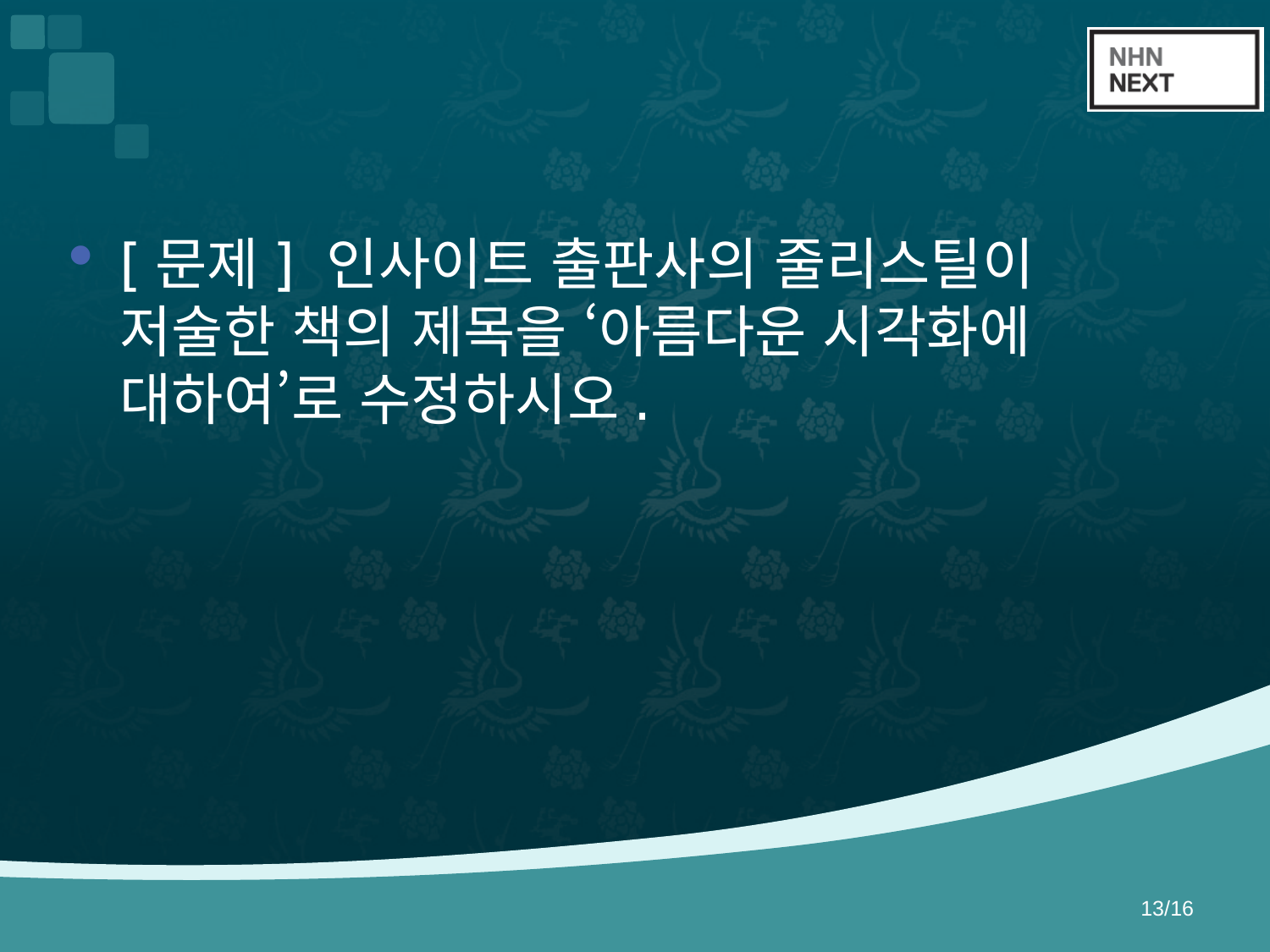

#
[문제] 인사이트 출판사의 줄리스틸이 저술한 책의 제목을 ‘아름다운 시각화에 대하여’로 수정하시오.

13/16